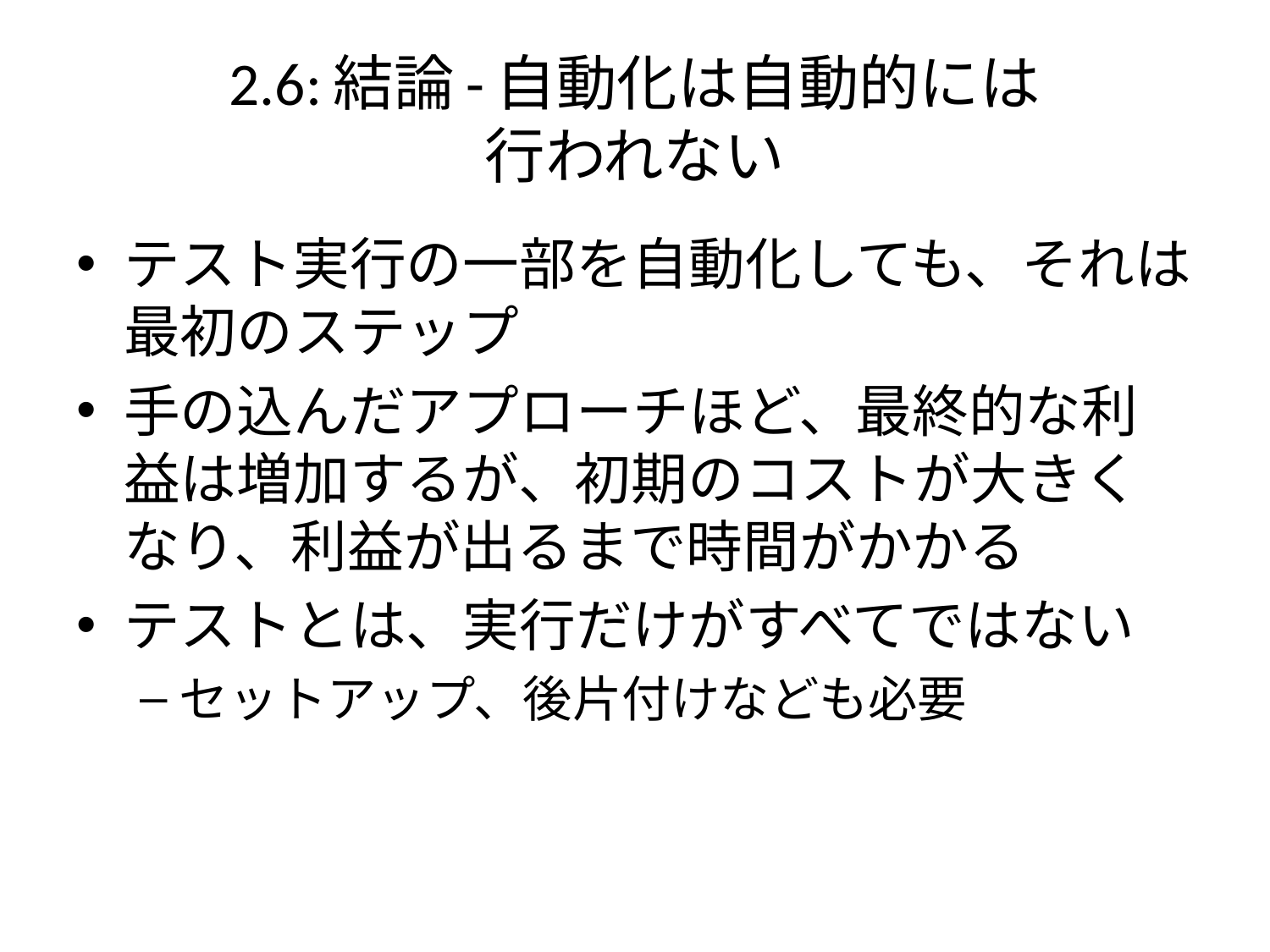

# 2.6:結論-自動化は自動的には 行われない
テスト実行の一部を自動化しても、それは最初のステップ
手の込んだアプローチほど、最終的な利益は増加するが、初期のコストが大きくなり、利益が出るまで時間がかかる
テストとは、実行だけがすべてではない
セットアップ、後片付けなども必要